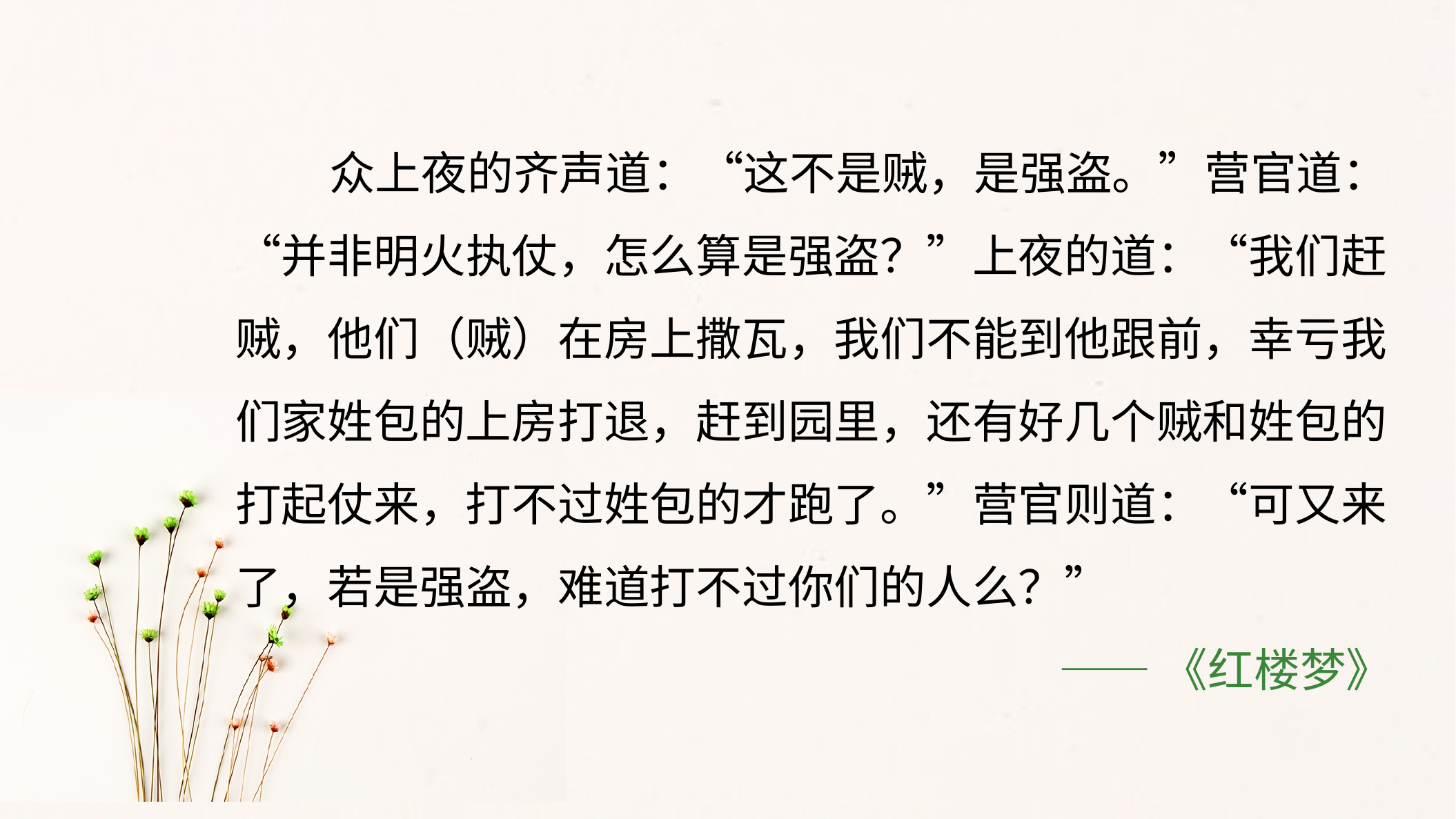

众上夜的齐声道：“这不是贼，是强盗。”营官道：“并非明火执仗，怎么算是强盗？”上夜的道：“我们赶贼，他们（贼）在房上撒瓦，我们不能到他跟前，幸亏我们家姓包的上房打退，赶到园里，还有好几个贼和姓包的打起仗来，打不过姓包的才跑了。”营官则道：“可又来了，若是强盗，难道打不过你们的人么？”
 ——《红楼梦》